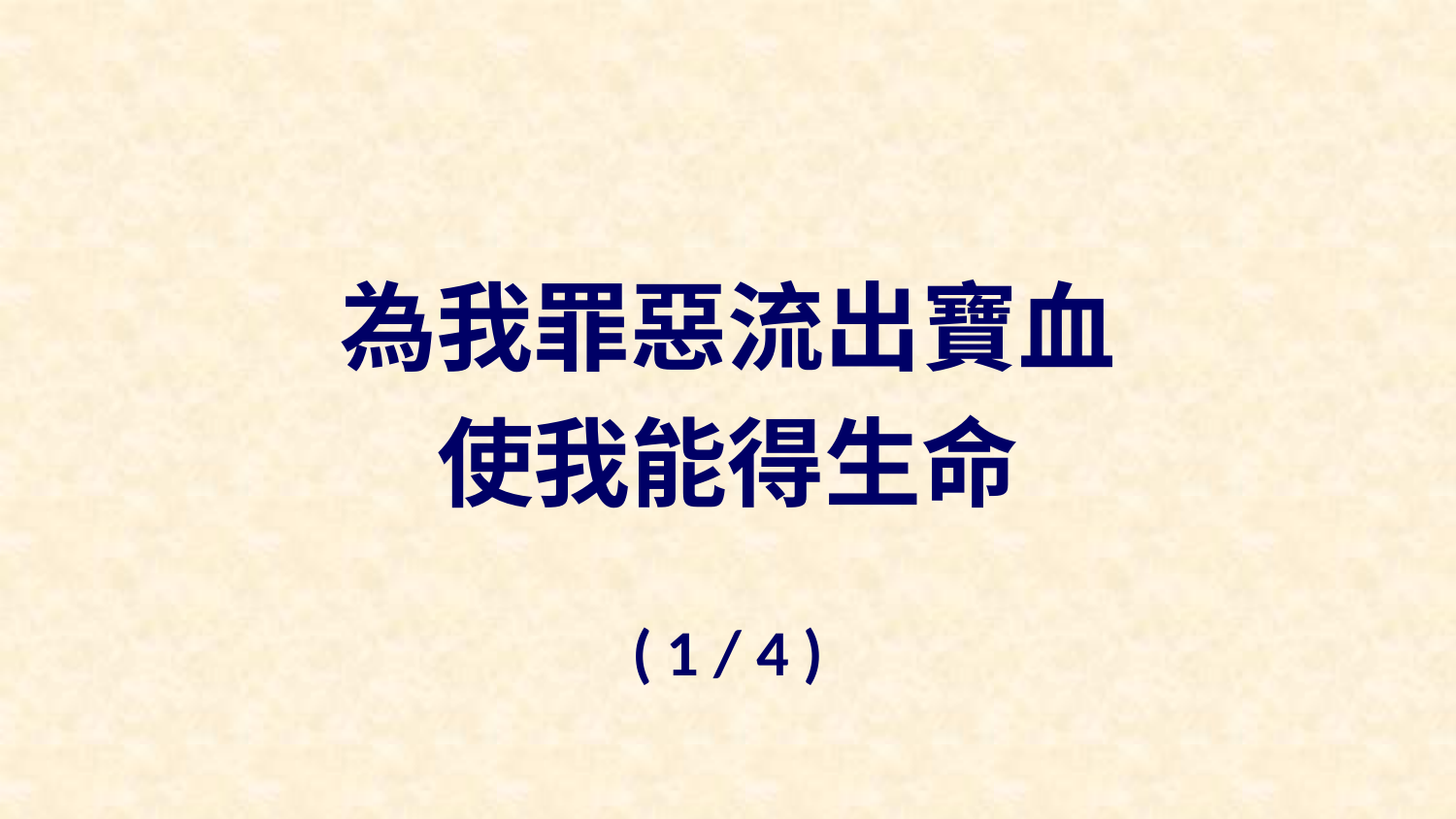

為我罪惡流出寶血
使我能得生命
( 1 / 4 )